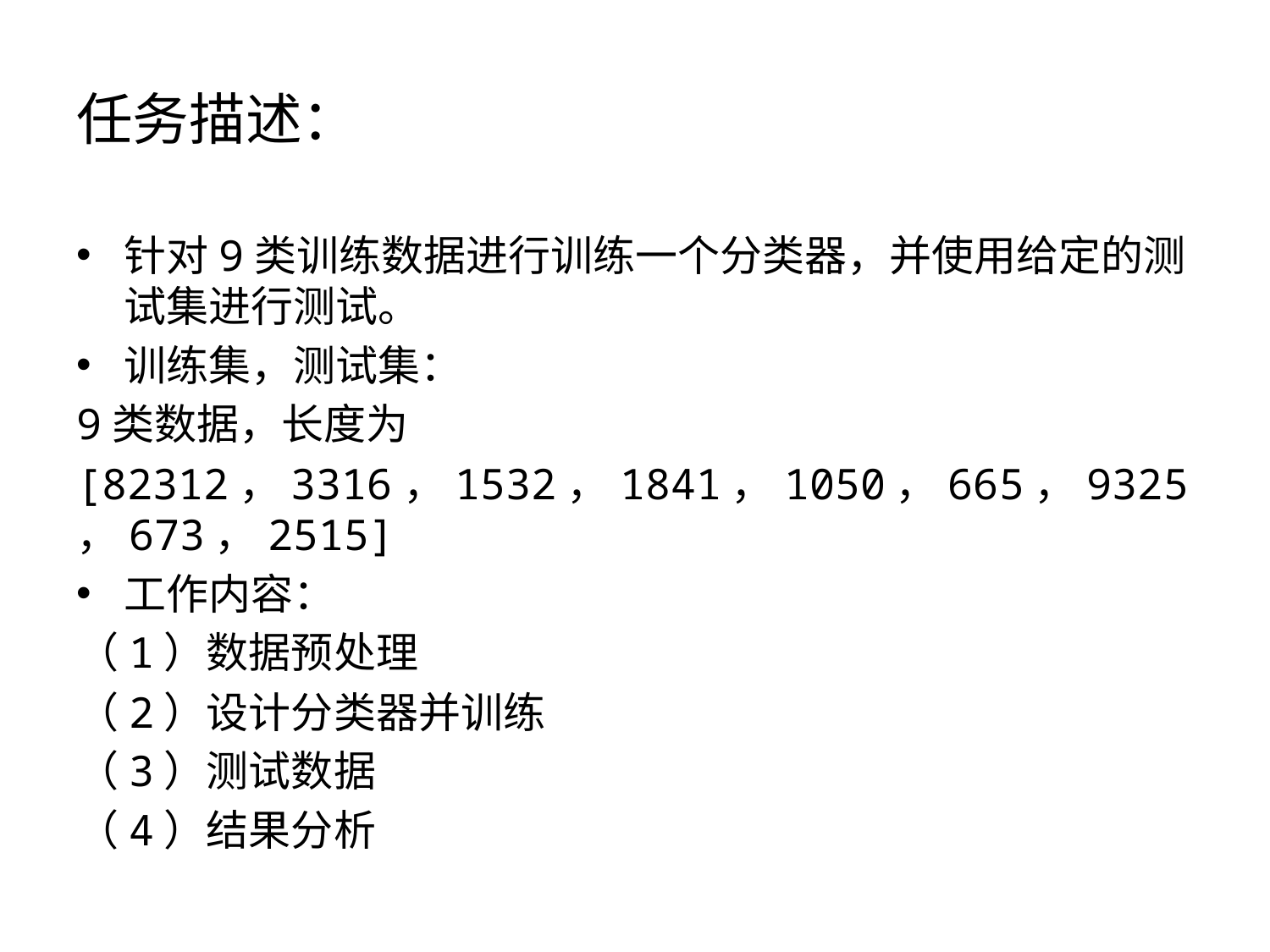

# 任务描述：
针对9类训练数据进行训练一个分类器，并使用给定的测试集进行测试。
训练集，测试集：
9类数据，长度为
[82312，3316，1532，1841，1050，665，9325，673，2515]
工作内容：
（1）数据预处理
（2）设计分类器并训练
（3）测试数据
（4）结果分析